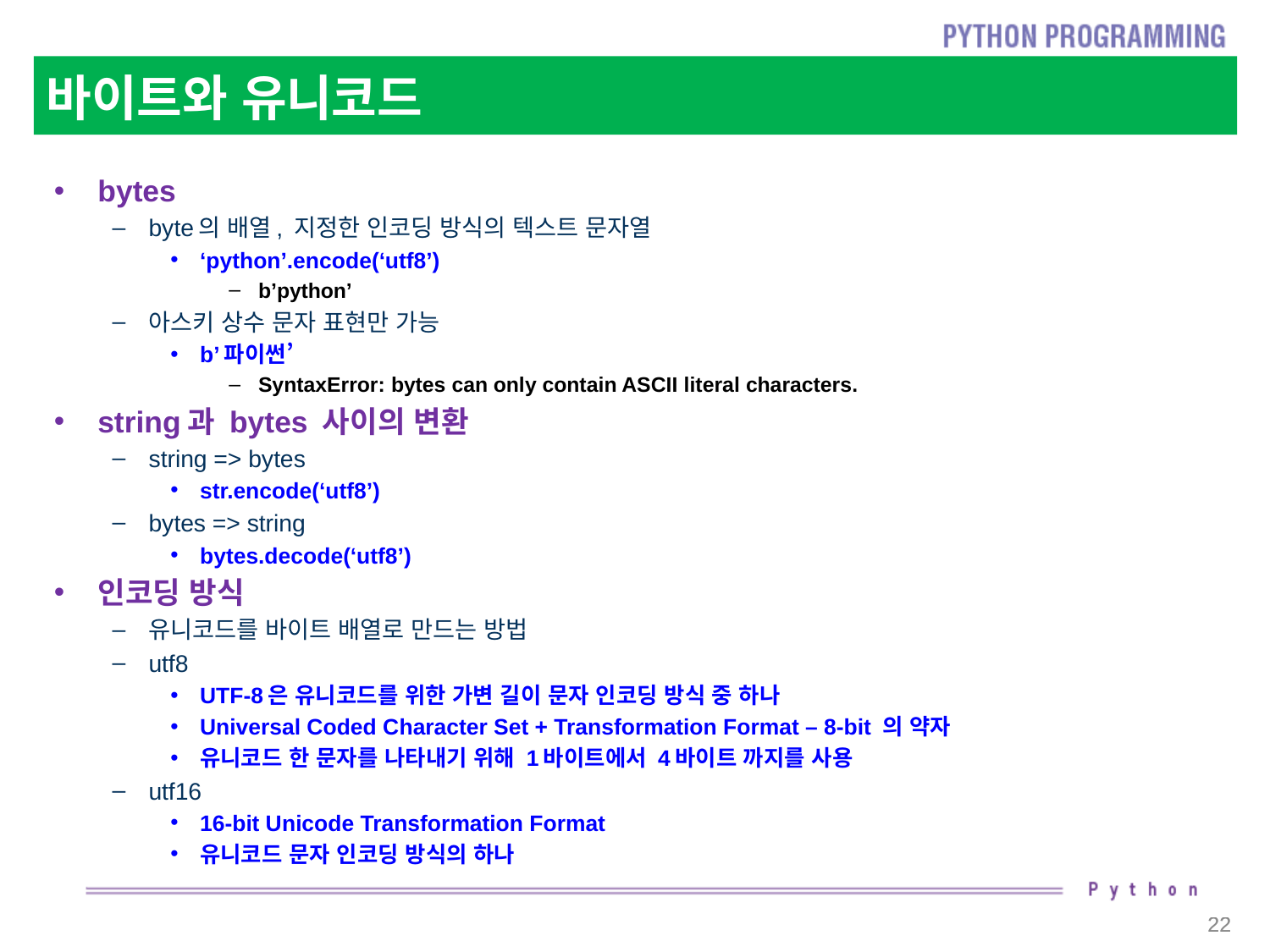

# 바이트와 유니코드
bytes
byte의 배열, 지정한 인코딩 방식의 텍스트 문자열
‘python’.encode(‘utf8’)
b’python’
아스키 상수 문자 표현만 가능
b’파이썬’
SyntaxError: bytes can only contain ASCII literal characters.
string과 bytes 사이의 변환
string => bytes
str.encode(‘utf8’)
bytes => string
bytes.decode(‘utf8’)
인코딩 방식
유니코드를 바이트 배열로 만드는 방법
utf8
UTF-8은 유니코드를 위한 가변 길이 문자 인코딩 방식 중 하나
Universal Coded Character Set + Transformation Format – 8-bit 의 약자
유니코드 한 문자를 나타내기 위해 1바이트에서 4바이트 까지를 사용
utf16
16-bit Unicode Transformation Format
유니코드 문자 인코딩 방식의 하나
22